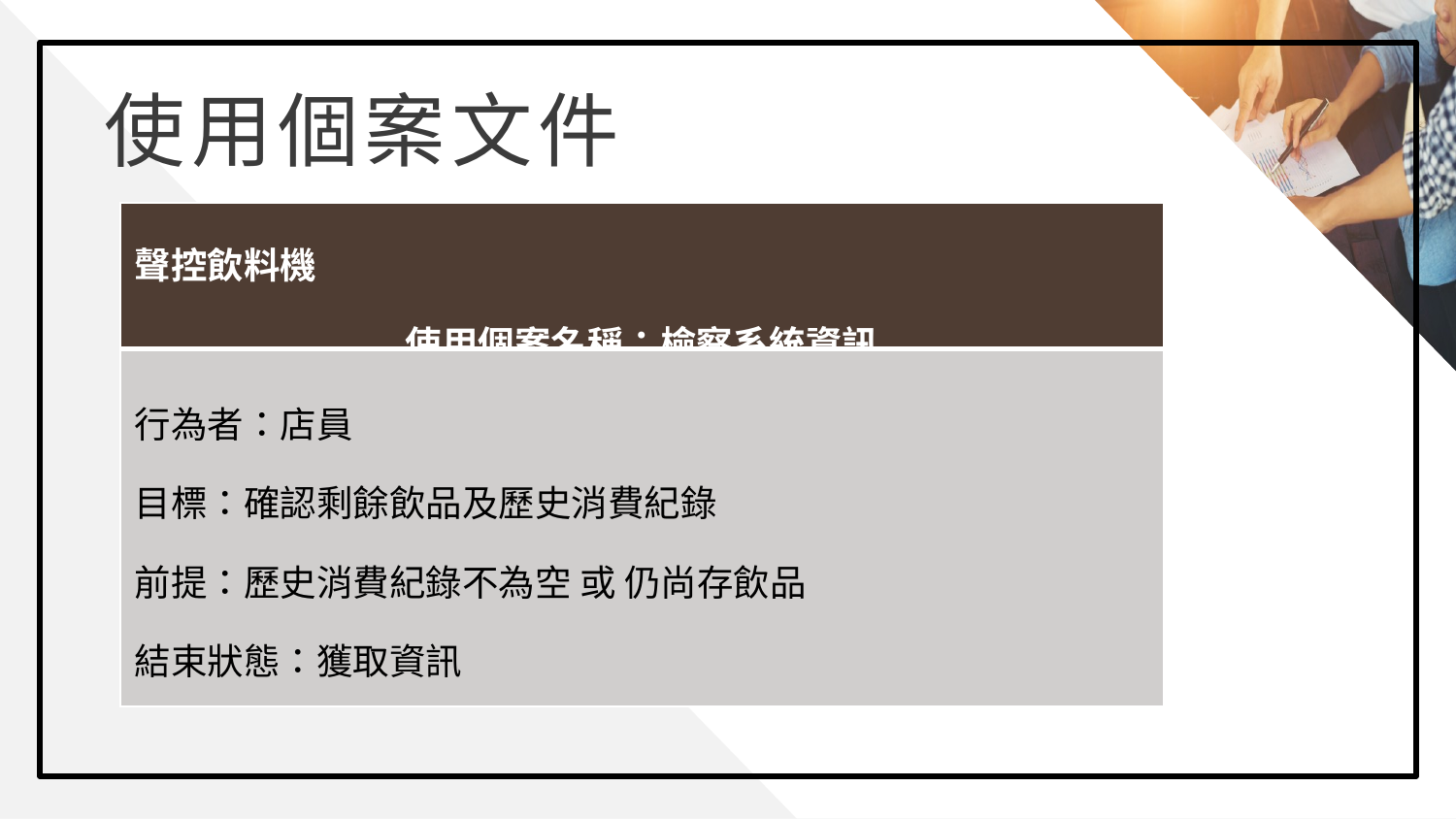

使用個案文件
| 聲控飲料機 使用個案名稱：檢察系統資訊 |
| --- |
| 行為者：店員 目標：確認剩餘飲品及歷史消費紀錄 前提：歷史消費紀錄不為空 或 仍尚存飲品 結束狀態：獲取資訊 |